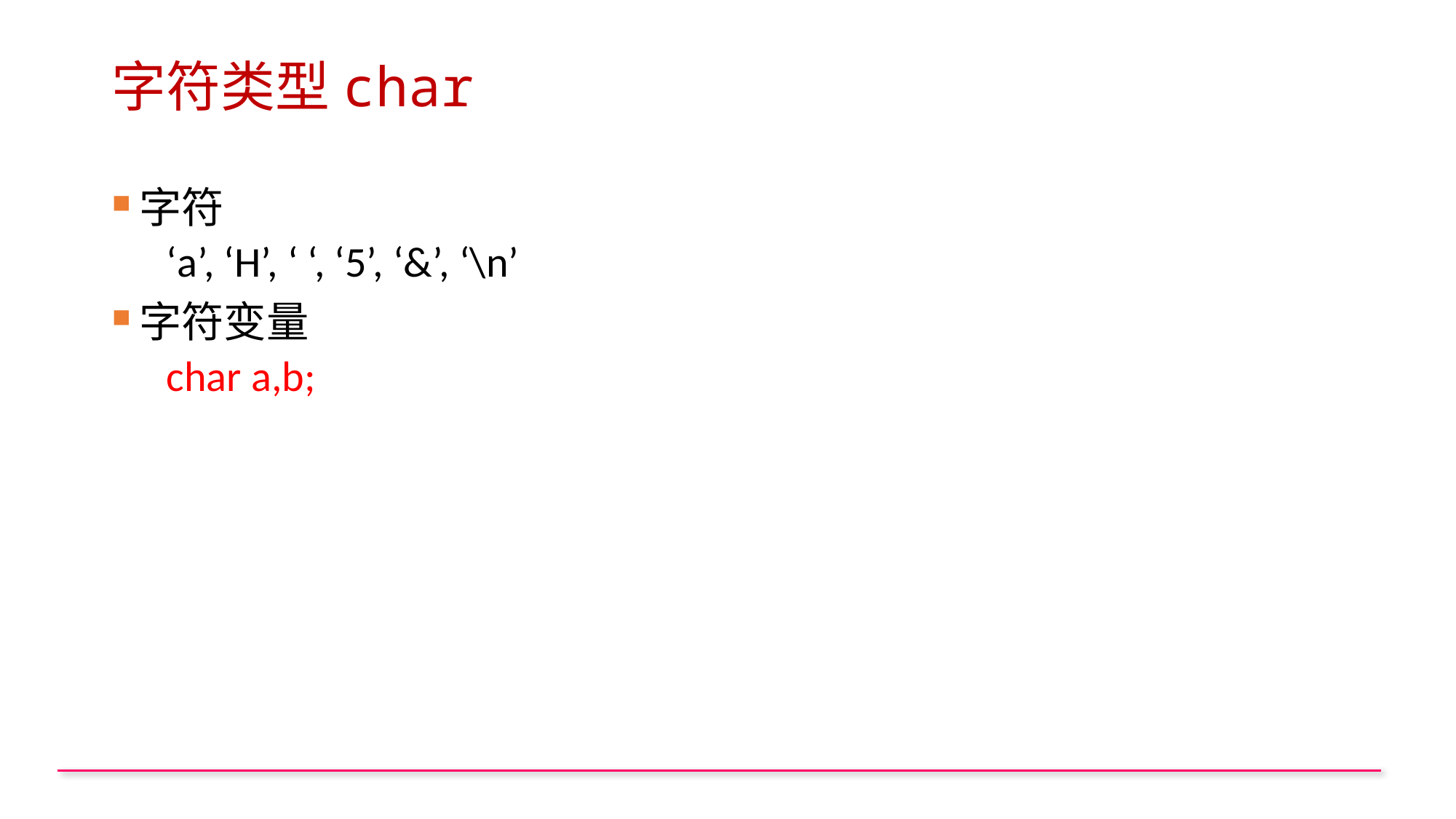

# 字符类型char
字符
‘a’, ‘H’, ‘ ‘, ‘5’, ‘&’, ‘\n’
字符变量
char a,b;